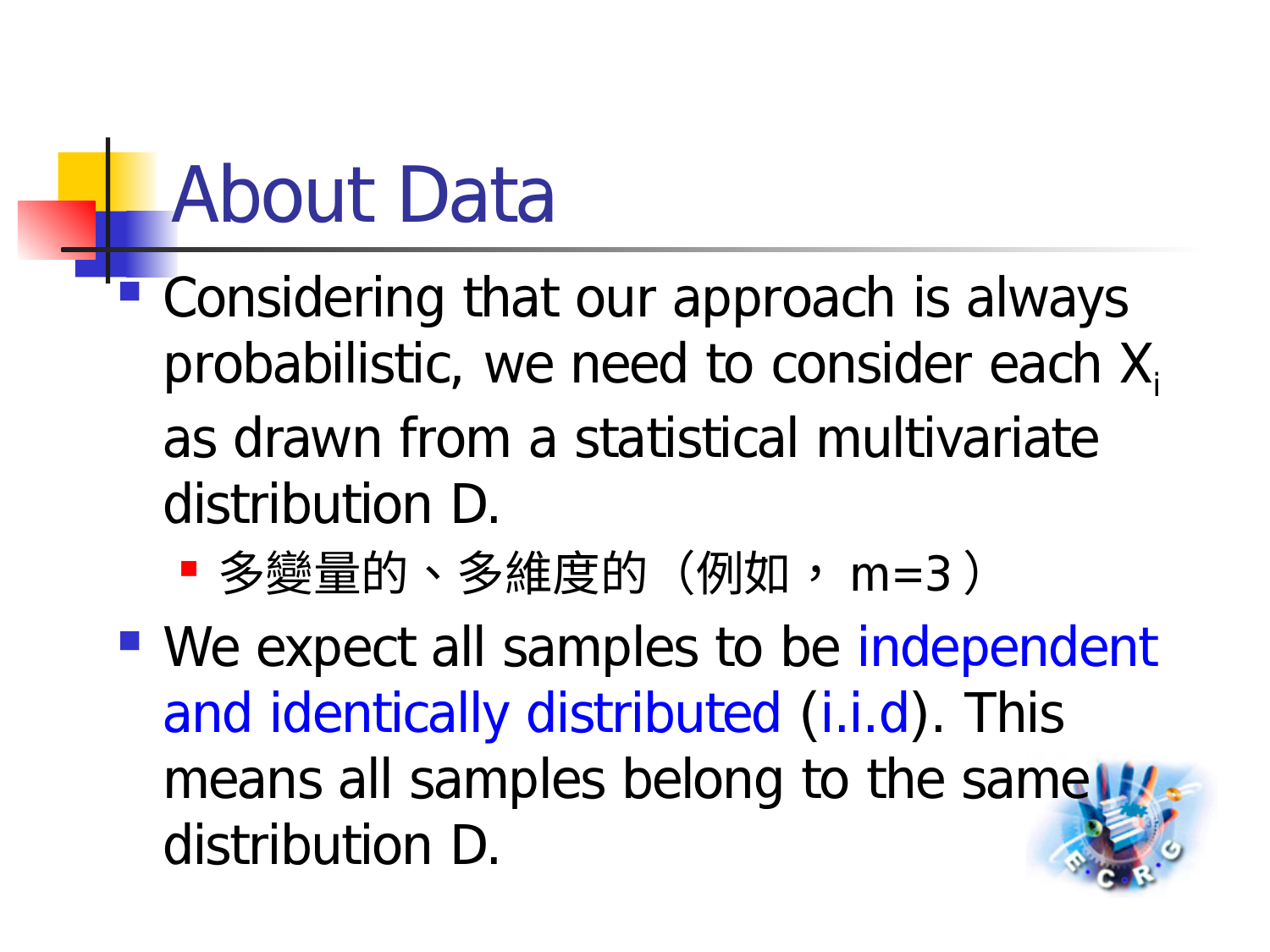

# About Data
Considering that our approach is always probabilistic, we need to consider each Xi as drawn from a statistical multivariate distribution D.
多變量的、多維度的（例如，m=3）
We expect all samples to be independent and identically distributed (i.i.d). This means all samples belong to the same distribution D.